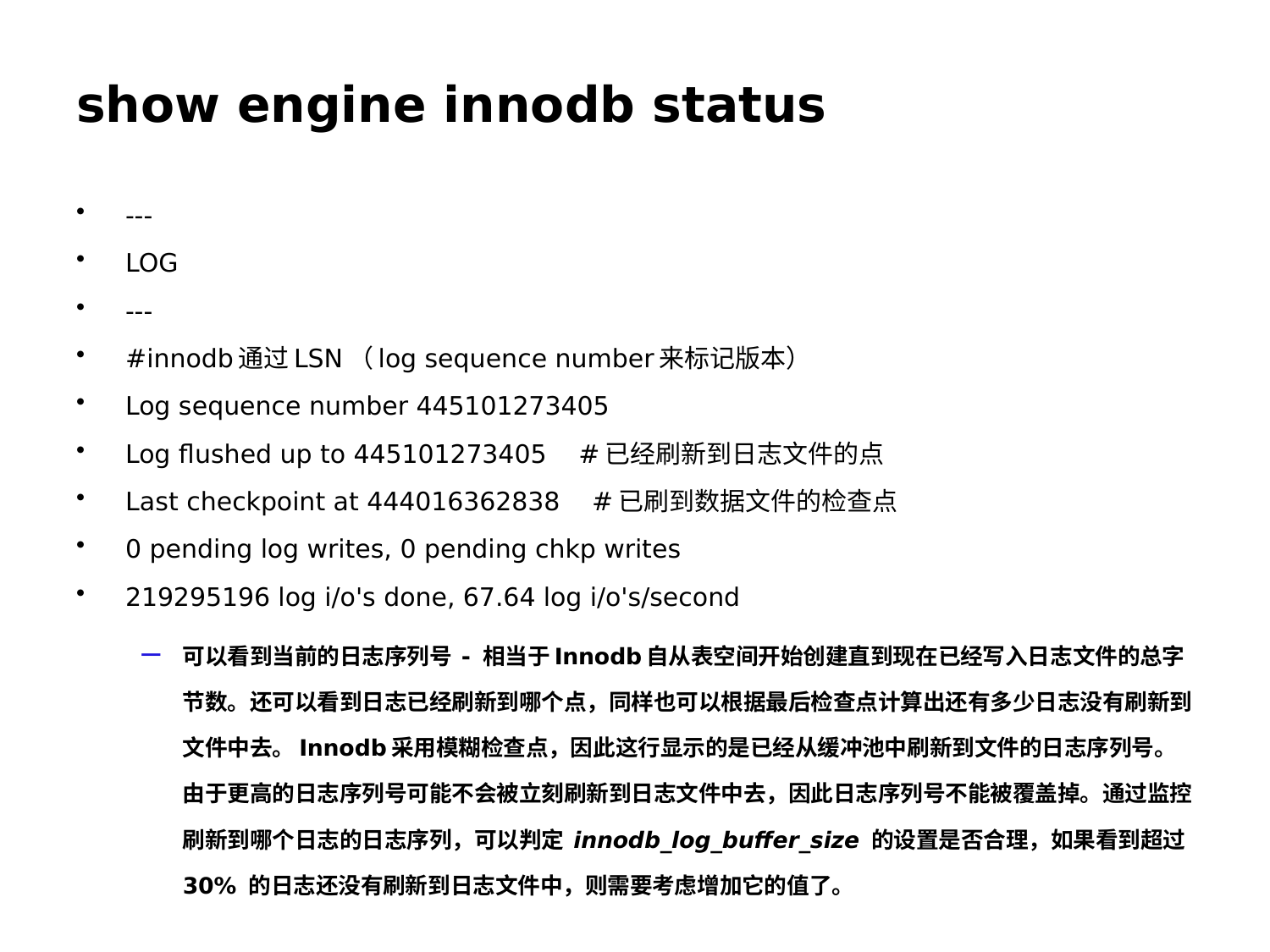

# show engine innodb status
---
LOG
---
#innodb通过LSN（log sequence number来标记版本）
Log sequence number 445101273405
Log flushed up to 445101273405    #已经刷新到日志文件的点
Last checkpoint at 444016362838    #已刷到数据文件的检查点
0 pending log writes, 0 pending chkp writes
219295196 log i/o's done, 67.64 log i/o's/second
可以看到当前的日志序列号 - 相当于Innodb自从表空间开始创建直到现在已经写入日志文件的总字节数。还可以看到日志已经刷新到哪个点，同样也可以根据最后检查点计算出还有多少日志没有刷新到文件中去。Innodb采用模糊检查点，因此这行显示的是已经从缓冲池中刷新到文件的日志序列号。由于更高的日志序列号可能不会被立刻刷新到日志文件中去，因此日志序列号不能被覆盖掉。通过监控刷新到哪个日志的日志序列，可以判定 innodb_log_buffer_size 的设置是否合理，如果看到超过 30% 的日志还没有刷新到日志文件中，则需要考虑增加它的值了。